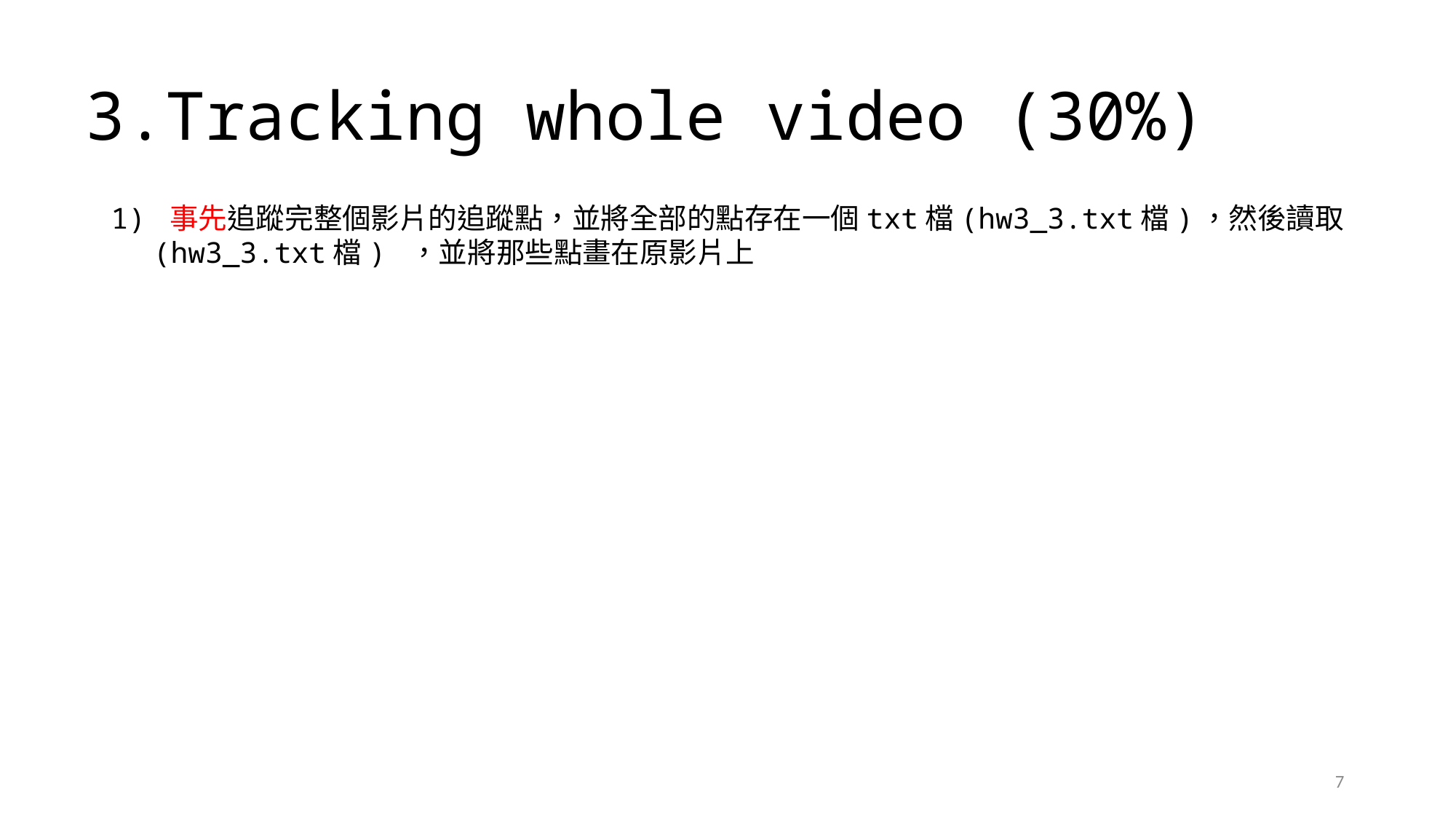

# 3.Tracking whole video (30%)
1) 事先追蹤完整個影片的追蹤點，並將全部的點存在一個txt檔(hw3_3.txt檔)，然後讀取(hw3_3.txt檔) ，並將那些點畫在原影片上

7